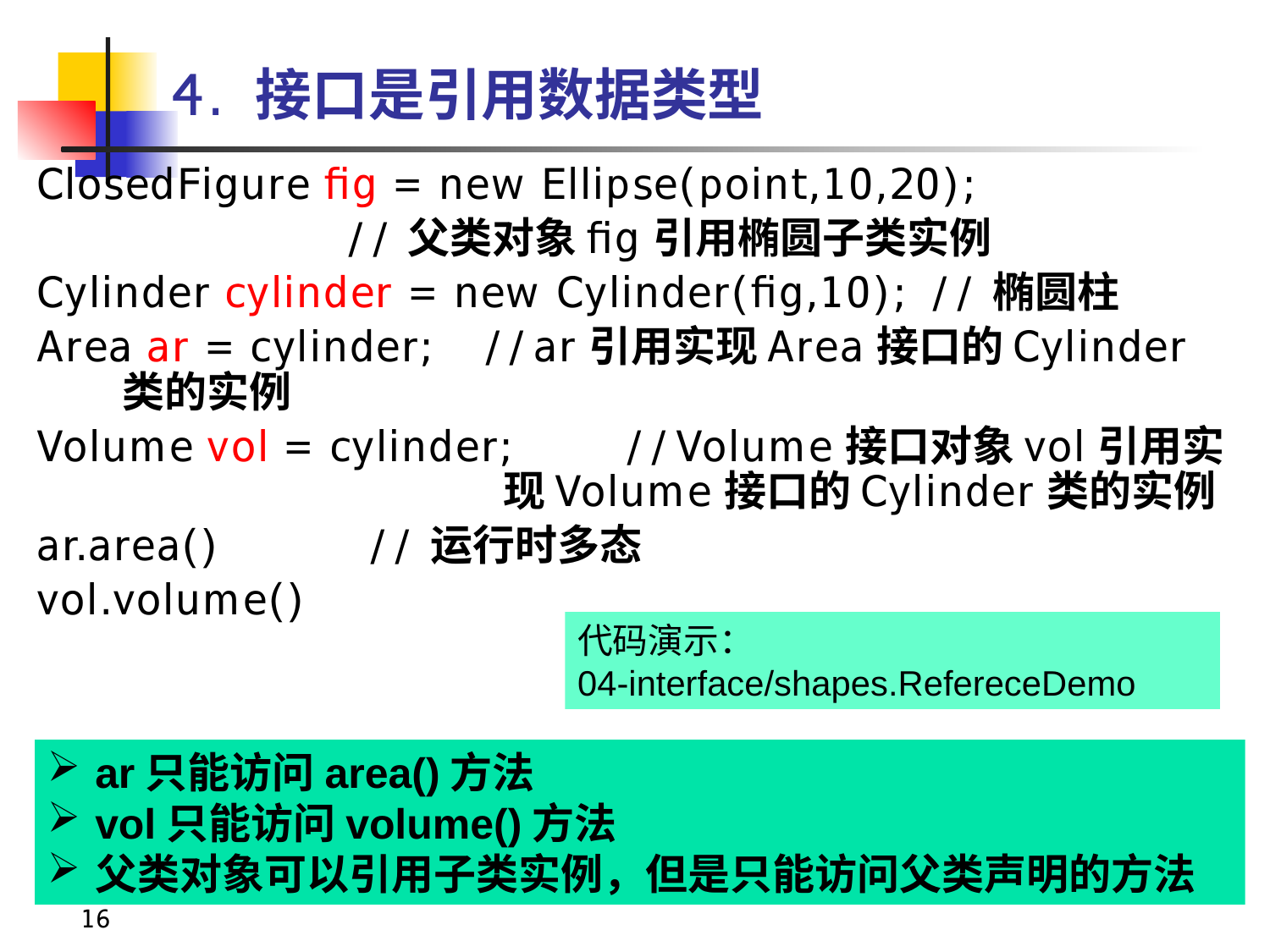

# 4. 接口是引用数据类型
ClosedFigure fig = new Ellipse(point,10,20);
           	        //父类对象fig引用椭圆子类实例
Cylinder cylinder = new Cylinder(fig,10);  //椭圆柱
Area ar = cylinder;    //ar引用实现Area接口的Cylinder类的实例
Volume vol = cylinder;         //Volume接口对象vol引用实			现Volume接口的Cylinder类的实例
ar.area()            //运行时多态
vol.volume()
代码演示：
04-interface/shapes.RefereceDemo
ar只能访问area()方法
vol只能访问volume()方法
父类对象可以引用子类实例，但是只能访问父类声明的方法
16